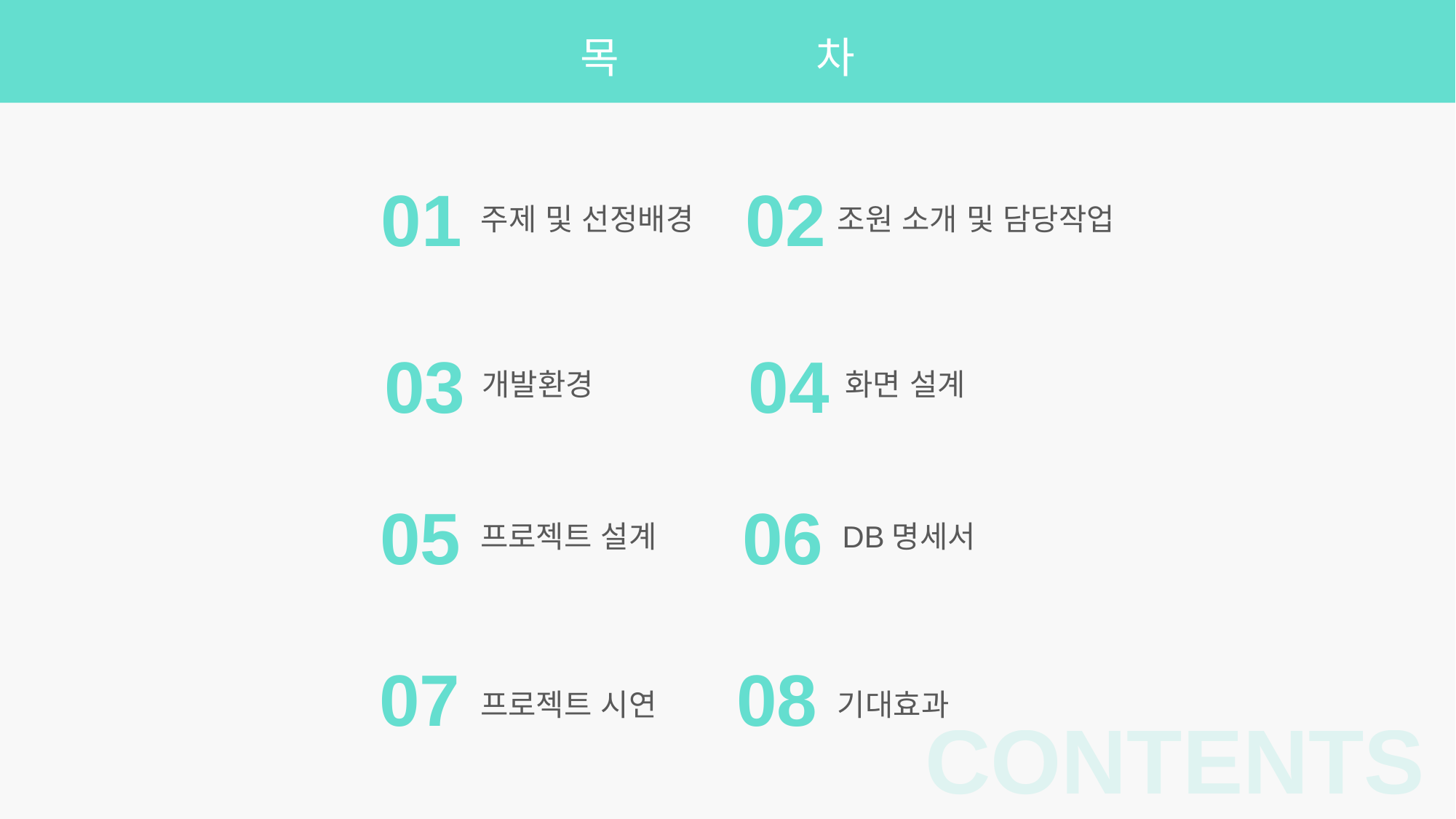

목         차
01
주제 및 선정배경
02
조원 소개 및 담당작업
03
개발환경
04
화면 설계
05
프로젝트 설계
06
DB명세서
07
08
프로젝트 시연
기대효과
CONTENTS